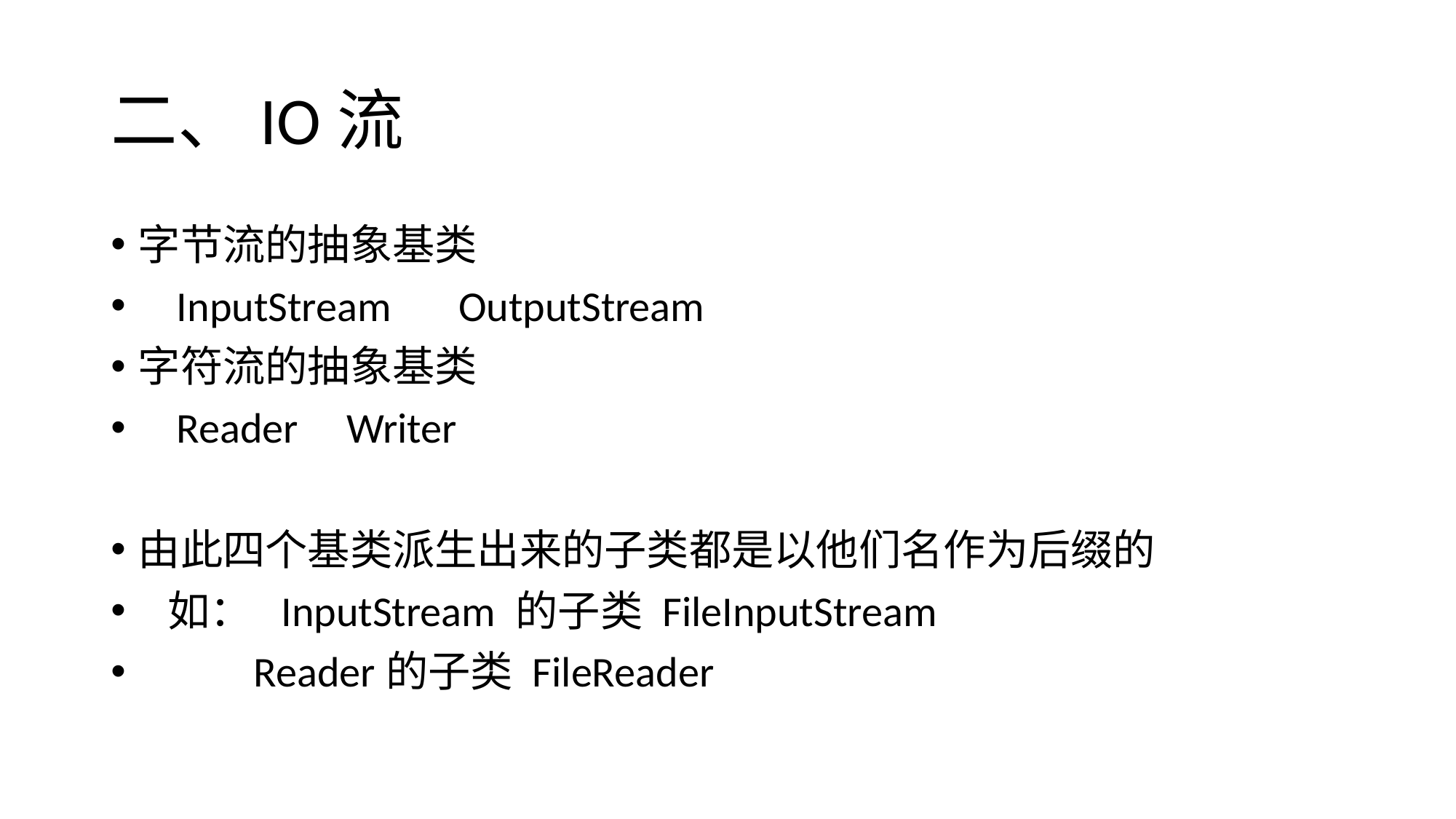

# 二、IO流
字节流的抽象基类
    InputStream       OutputStream
字符流的抽象基类
    Reader     Writer

由此四个基类派生出来的子类都是以他们名作为后缀的
  如：  InputStream 的子类 FileInputStream
            Reader的子类 FileReader